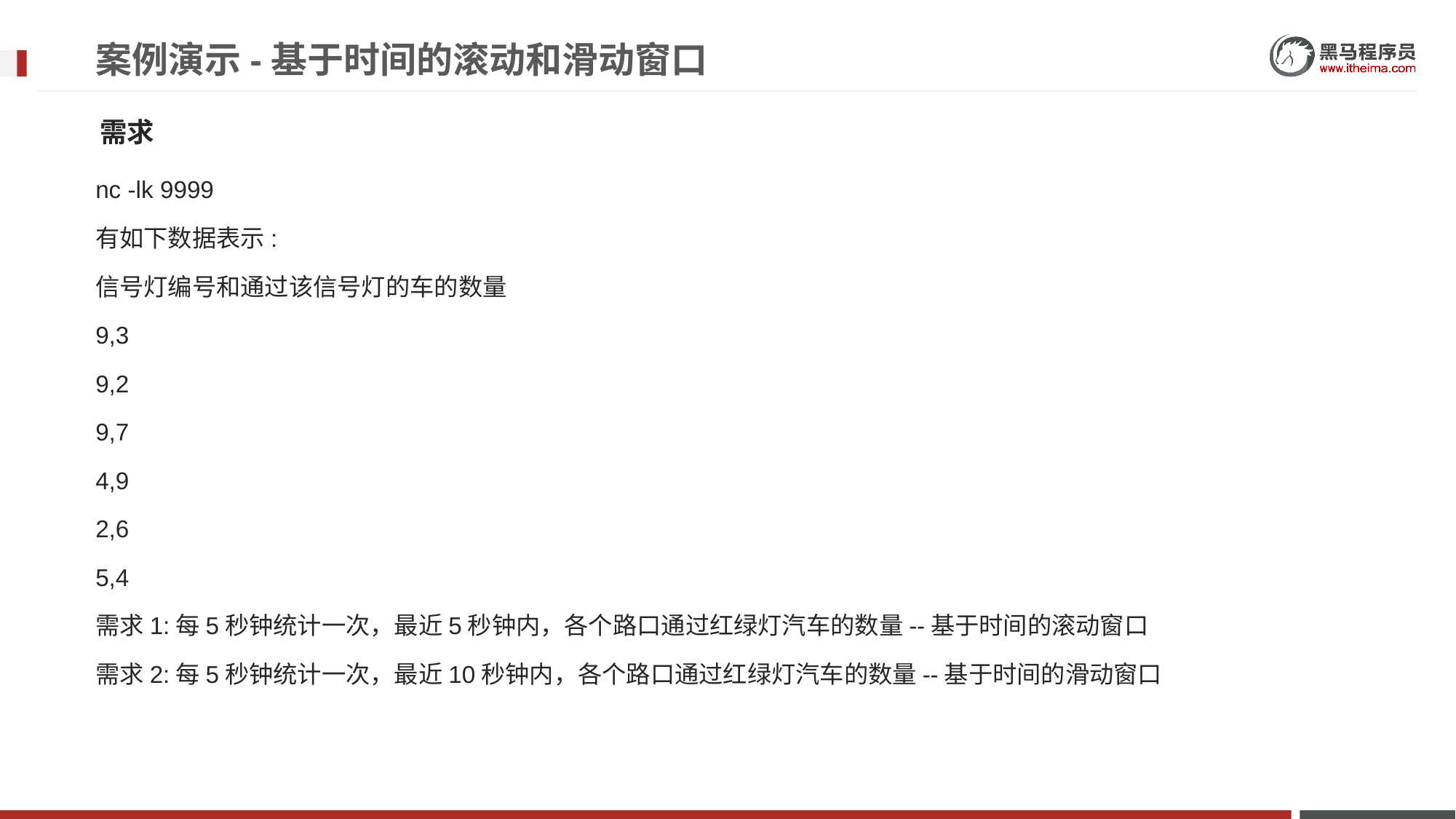

# 案例演示-基于时间的滚动和滑动窗口
需求
nc -lk 9999
有如下数据表示:
信号灯编号和通过该信号灯的车的数量
9,3
9,2
9,7
4,9
2,6
5,4
需求1:每5秒钟统计一次，最近5秒钟内，各个路口通过红绿灯汽车的数量--基于时间的滚动窗口
需求2:每5秒钟统计一次，最近10秒钟内，各个路口通过红绿灯汽车的数量--基于时间的滑动窗口